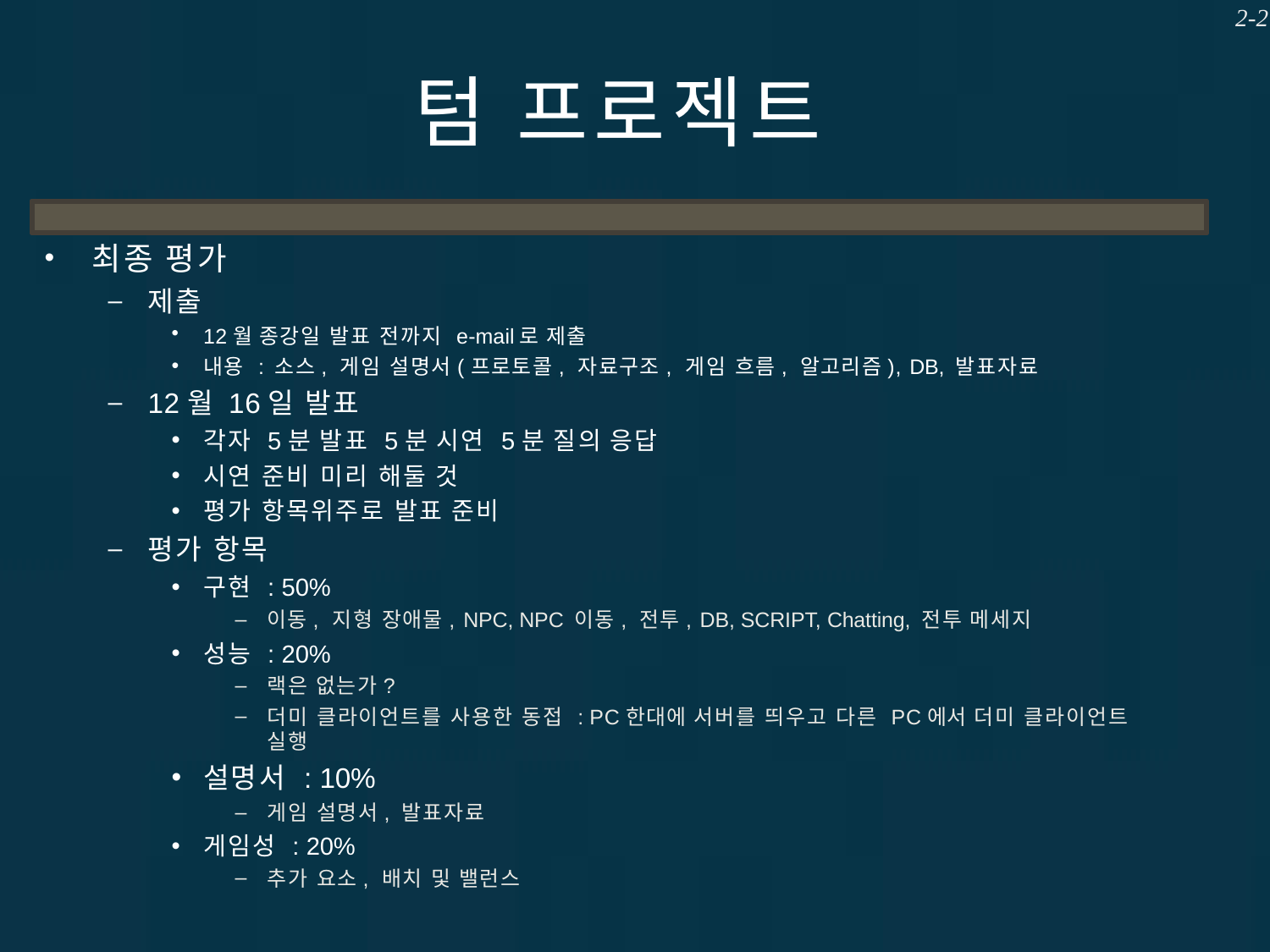

2-2
# 텀 프로젝트
최종 평가
제출
12월 종강일 발표 전까지 e-mail로 제출
내용 : 소스, 게임 설명서(프로토콜, 자료구조, 게임 흐름, 알고리즘), DB, 발표자료
12월 16일 발표
각자 5분 발표 5분 시연 5분 질의 응답
시연 준비 미리 해둘 것
평가 항목위주로 발표 준비
평가 항목
구현 : 50%
이동, 지형 장애물, NPC, NPC 이동, 전투, DB, SCRIPT, Chatting, 전투 메세지
성능 : 20%
랙은 없는가?
더미 클라이언트를 사용한 동접 : PC한대에 서버를 띄우고 다른 PC에서 더미 클라이언트 실행
설명서 : 10%
게임 설명서, 발표자료
게임성 : 20%
추가 요소, 배치 및 밸런스